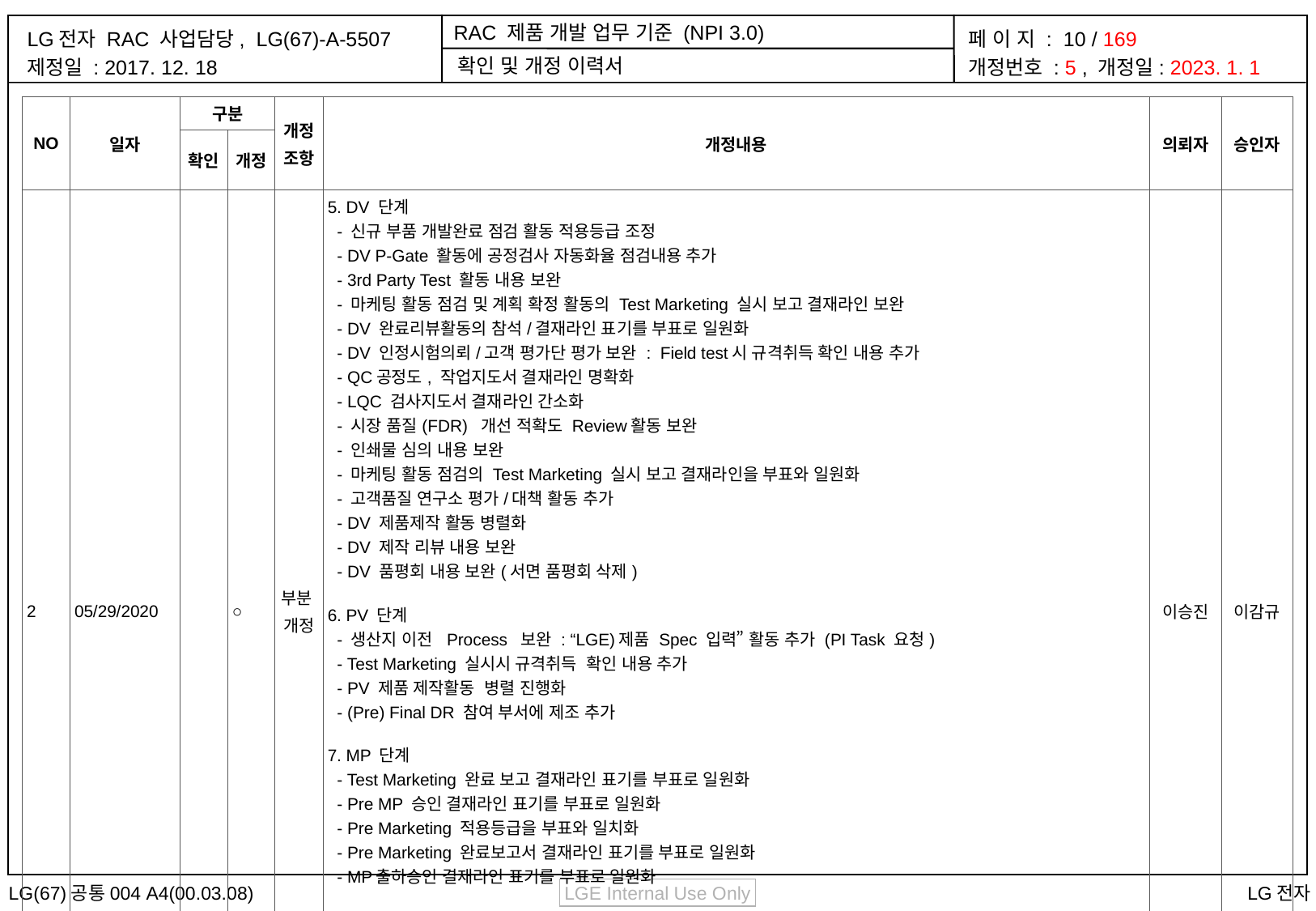

확인 및 개정 이력서
| NO | 일자 | 구분 |  | 개정 조항 | 개정내용 | 의뢰자 | 승인자 |
| --- | --- | --- | --- | --- | --- | --- | --- |
|  |  | 확인 | 개정 |  |  |  |  |
| 2 | 05/29/2020 |  | ○ | 부분 개정 | 5. DV 단계 - 신규 부품 개발완료 점검 활동 적용등급 조정 - DV P-Gate 활동에 공정검사 자동화율 점검내용 추가 - 3rd Party Test 활동 내용 보완 - 마케팅 활동 점검 및 계획 확정 활동의 Test Marketing 실시 보고 결재라인 보완 - DV 완료리뷰활동의 참석/결재라인 표기를 부표로 일원화 - DV 인정시험의뢰/고객 평가단 평가 보완 : Field test시 규격취득 확인 내용 추가 - QC공정도, 작업지도서 결재라인 명확화 - LQC 검사지도서 결재라인 간소화 - 시장 품질(FDR) 개선 적확도 Review활동 보완 - 인쇄물 심의 내용 보완 - 마케팅 활동 점검의 Test Marketing 실시 보고 결재라인을 부표와 일원화 - 고객품질 연구소 평가/대책 활동 추가 - DV 제품제작 활동 병렬화 - DV 제작 리뷰 내용 보완 - DV 품평회 내용 보완(서면 품평회 삭제) 6. PV 단계 - 생산지 이전 Process 보완 : “LGE)제품 Spec 입력” 활동 추가 (PI Task 요청) - Test Marketing 실시시 규격취득 확인 내용 추가 - PV 제품 제작활동 병렬 진행화 - (Pre) Final DR 참여 부서에 제조 추가 7. MP 단계 - Test Marketing 완료 보고 결재라인 표기를 부표로 일원화 - Pre MP 승인 결재라인 표기를 부표로 일원화 - Pre Marketing 적용등급을 부표와 일치화 - Pre Marketing 완료보고서 결재라인 표기를 부표로 일원화 - MP출하승인 결재라인 표기를 부표로 일원화 8. 부표 보완/ 추가 - 부표1. 개발 등급 분류 기준 보완 : 자사제품군 정의 명확화, 회로 개발 등급 기준 명확화 - 부표2. D급 개발 업무 체계도 보완 : 규격승인활동 명칭 변경, 친환경 검토 추가 - 부표3. 개발 주요 Event 참석자 및 승인권자 : 필참자 위임시 내용 보완, 참석자 및 승인권자 간소화, 명확화 - 부표5 Drop 심의 기준 내용 보완 : 수익성 미달, 목표 변경 시 결재라인 명확화 | 이승진 | 이감규 |